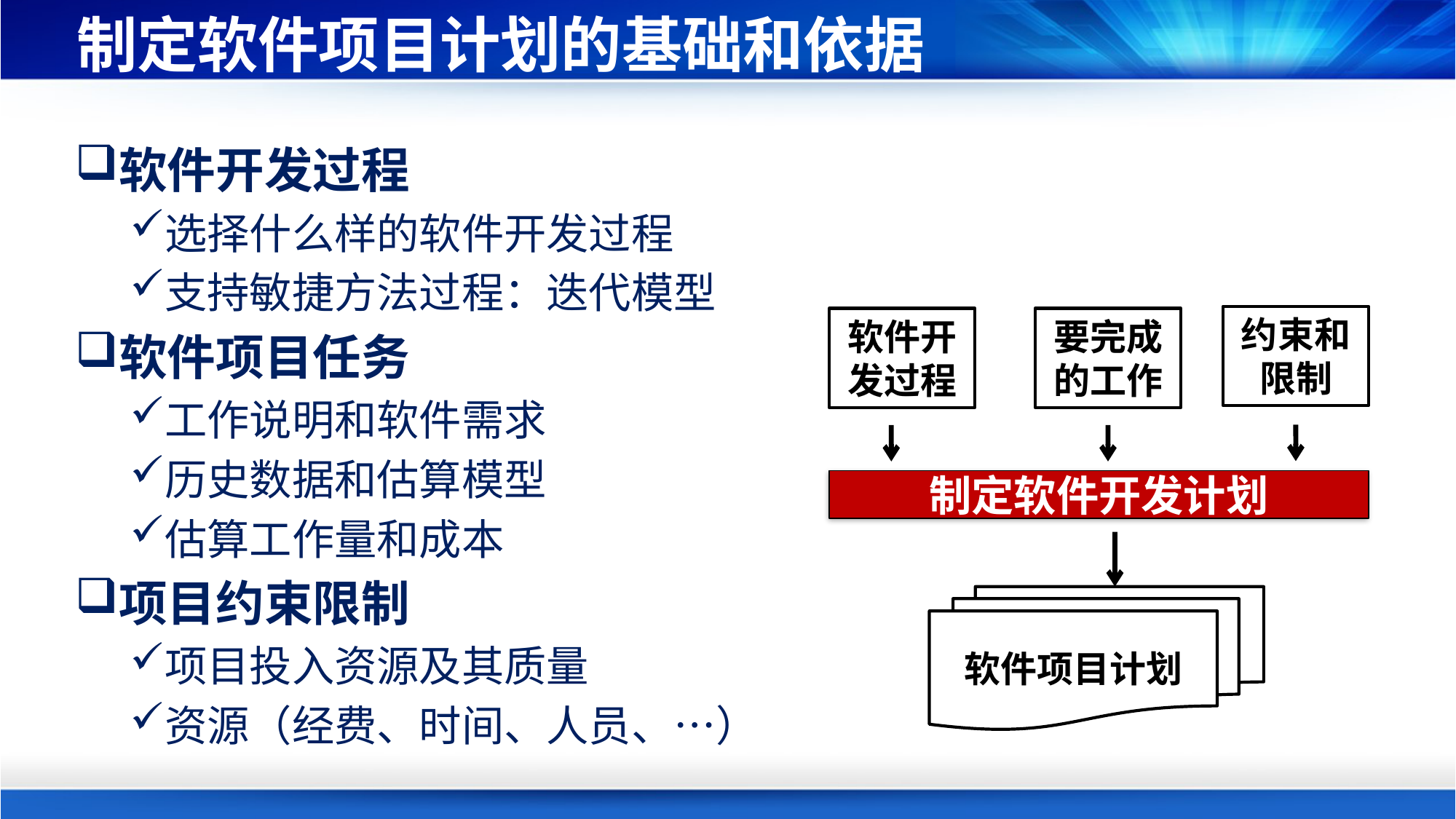

# 制定软件项目计划的基础和依据
软件开发过程
选择什么样的软件开发过程
支持敏捷方法过程：迭代模型
软件项目任务
工作说明和软件需求
历史数据和估算模型
估算工作量和成本
项目约束限制
项目投入资源及其质量
资源（经费、时间、人员、…）

约束和限制
软件开发过程
要完成的工作

制定软件开发计划

软件项目计划